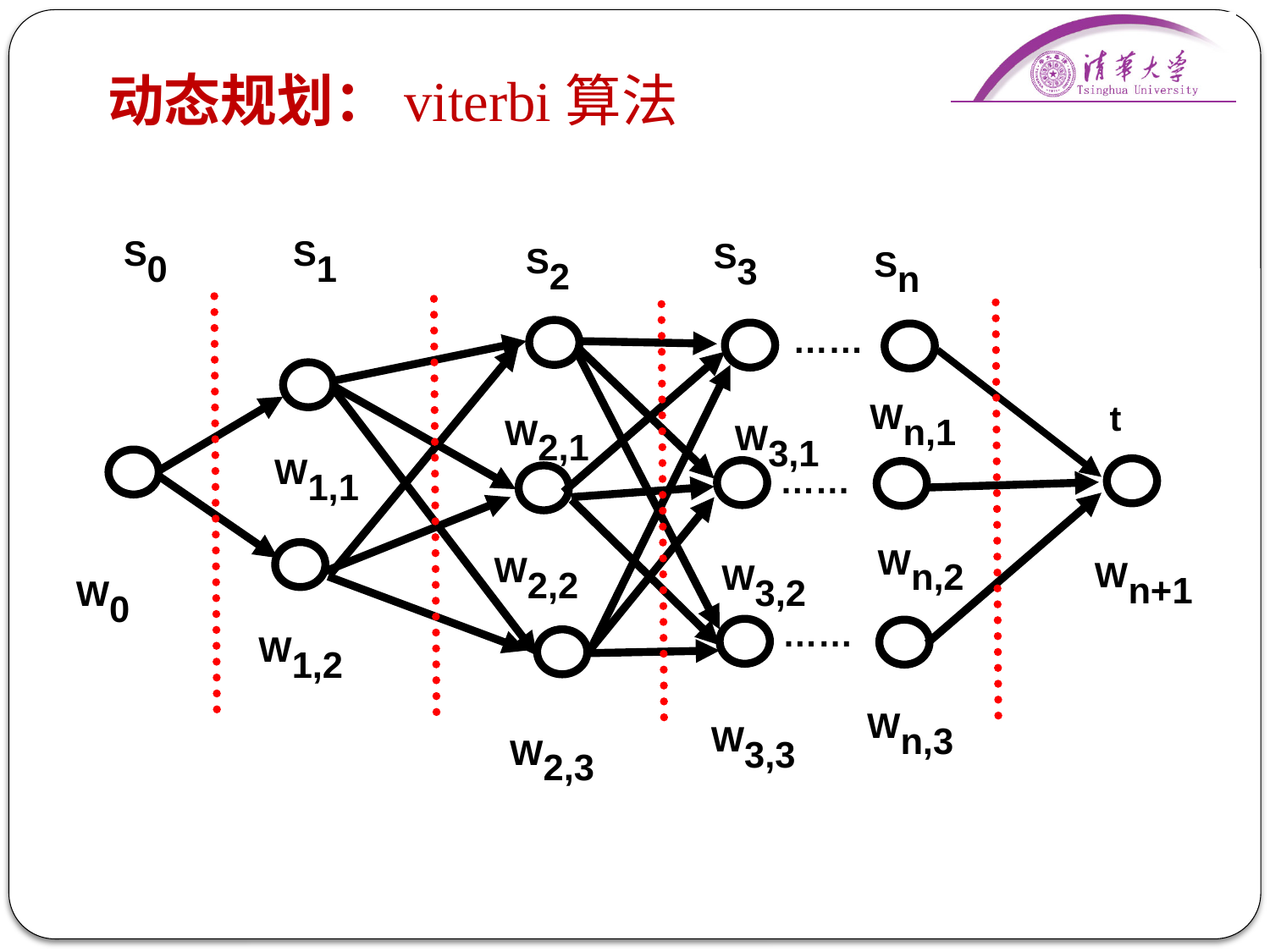

# 动态规划：viterbi算法

S0
S1
S3
S2
Sn

……

Wn,1

W2,1
W3,1

t

W1,1

……

Wn,2
W2,2
Wn+1
W3,2
W0

W1,2
……

Wn,3
W3,3
W2,3
74